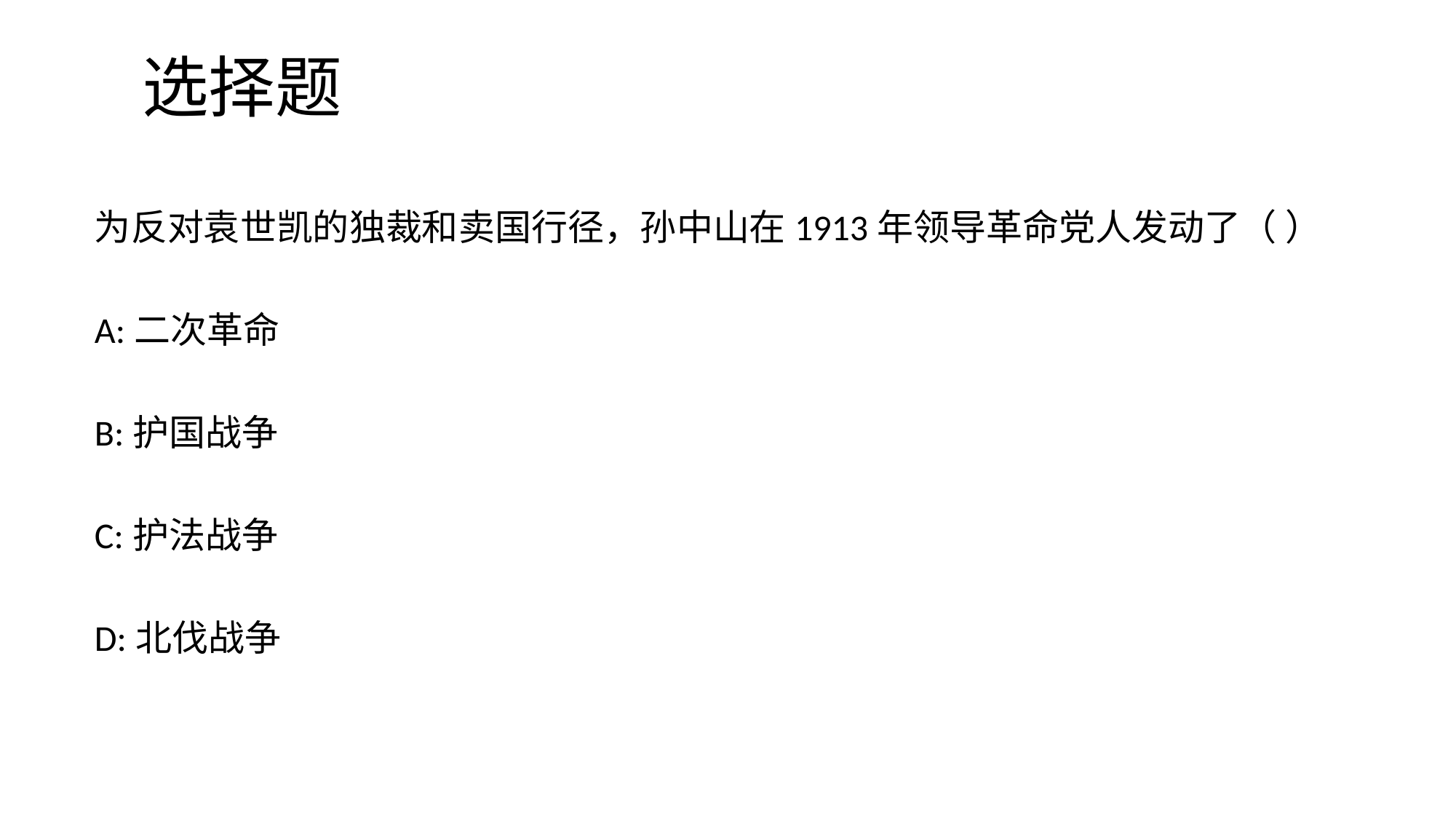

# 选择题
为反对袁世凯的独裁和卖国行径，孙中山在1913年领导革命党人发动了（ ）
A:二次革命
B:护国战争
C:护法战争
D:北伐战争